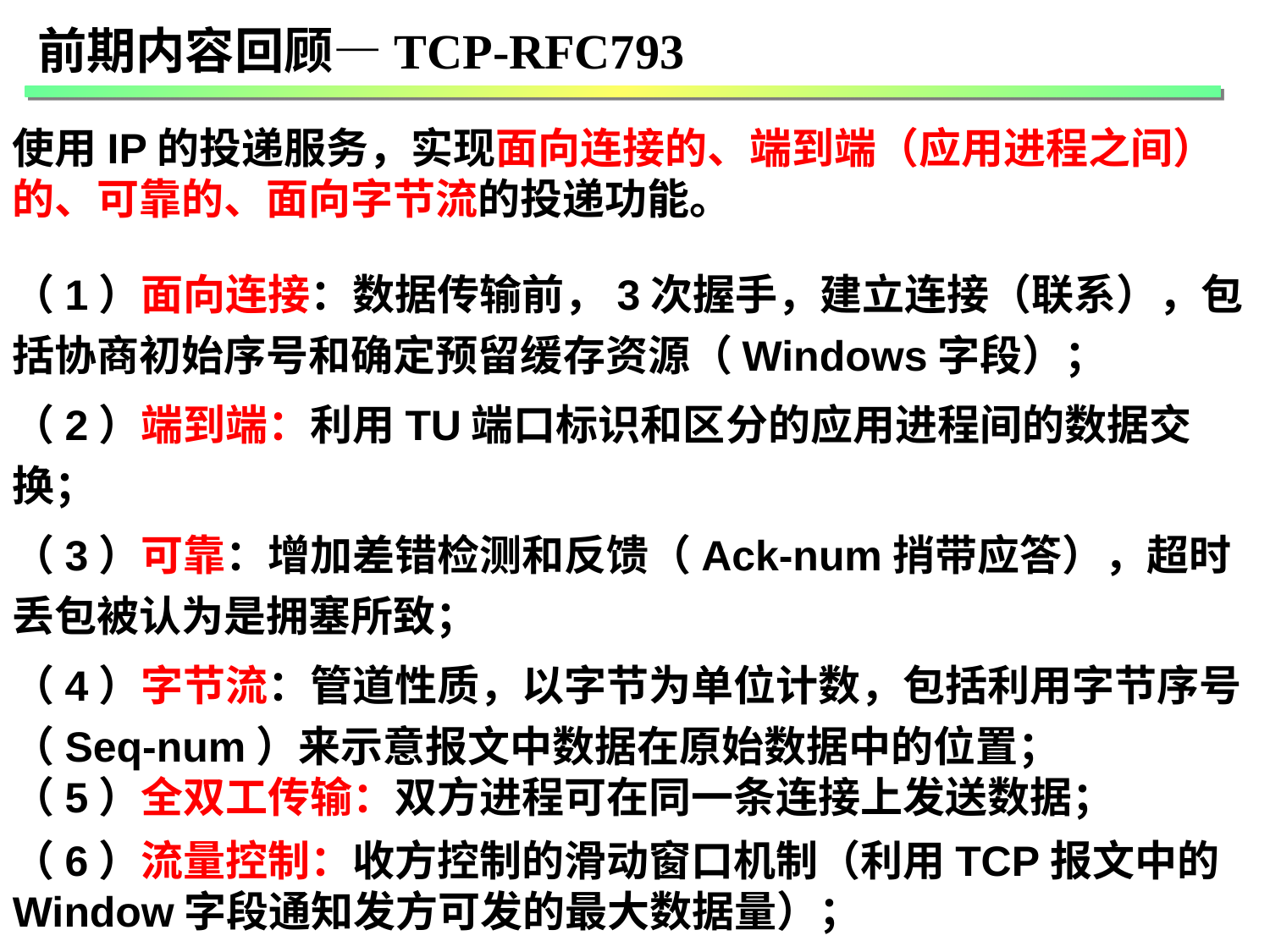

前期内容回顾—TCP-RFC793

使用IP的投递服务，实现面向连接的、端到端（应用进程之间）的、可靠的、面向字节流的投递功能。

（1）面向连接：数据传输前，3次握手，建立连接（联系），包括协商初始序号和确定预留缓存资源（Windows字段）；
（2）端到端：利用TU端口标识和区分的应用进程间的数据交换；
（3）可靠：增加差错检测和反馈（Ack-num捎带应答），超时丢包被认为是拥塞所致；
（4）字节流：管道性质，以字节为单位计数，包括利用字节序号（Seq-num）来示意报文中数据在原始数据中的位置；
（5）全双工传输：双方进程可在同一条连接上发送数据；
（6）流量控制：收方控制的滑动窗口机制（利用TCP报文中的Window字段通知发方可发的最大数据量）；